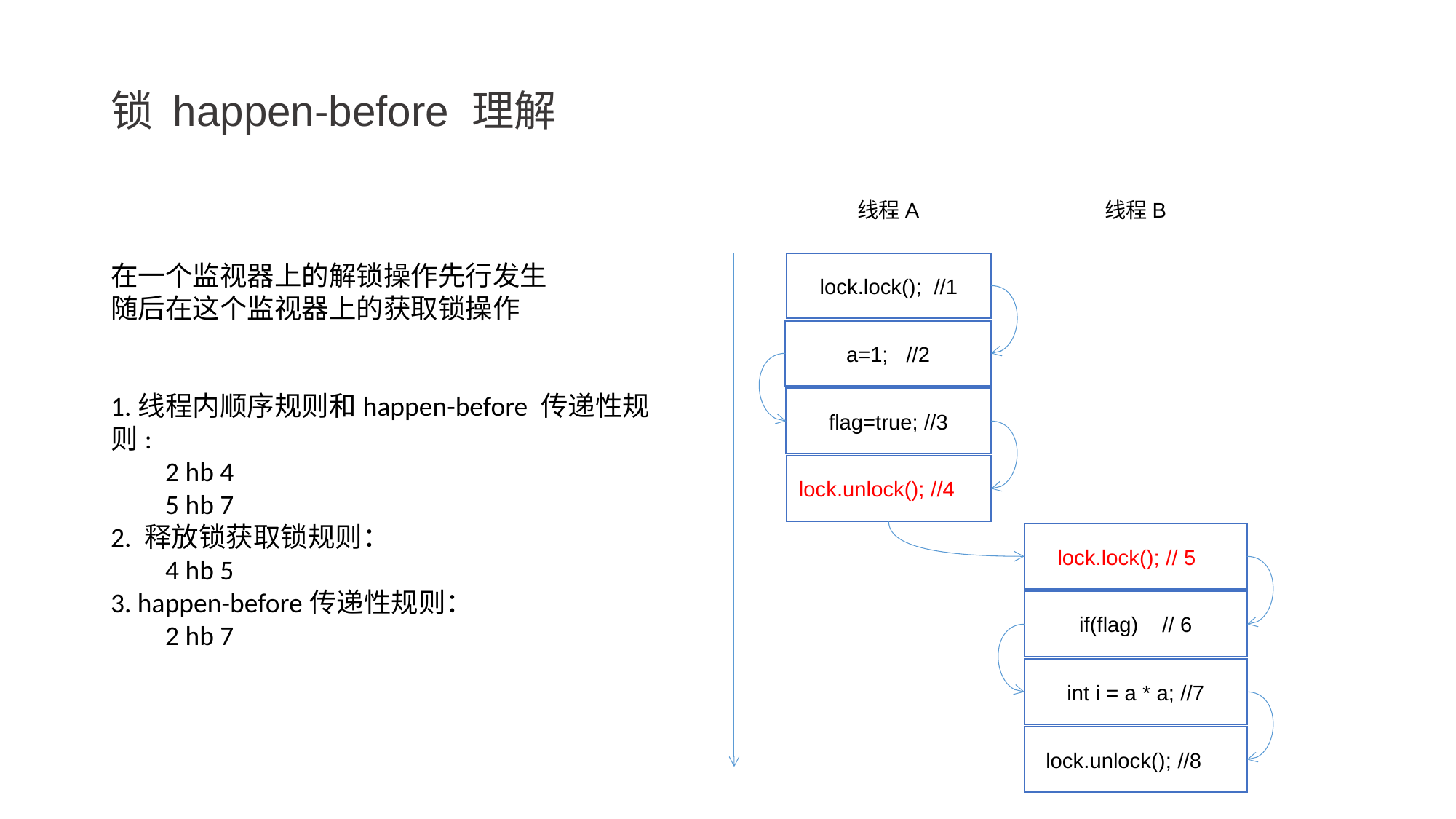

# 锁 happen-before 理解
线程A
线程B
lock.lock();  //1
a=1;   //2
flag=true; //3
lock.unlock(); //4
lock.lock(); // 5
if(flag)    // 6
int i = a * a; //7
lock.unlock(); //8
在一个监视器上的解锁操作先行发生随后在这个监视器上的获取锁操作
1.线程内顺序规则和happen-before 传递性规则:
2 hb 4
5 hb 7
2. 释放锁获取锁规则：
4 hb 5
3. happen-before传递性规则：
2 hb 7